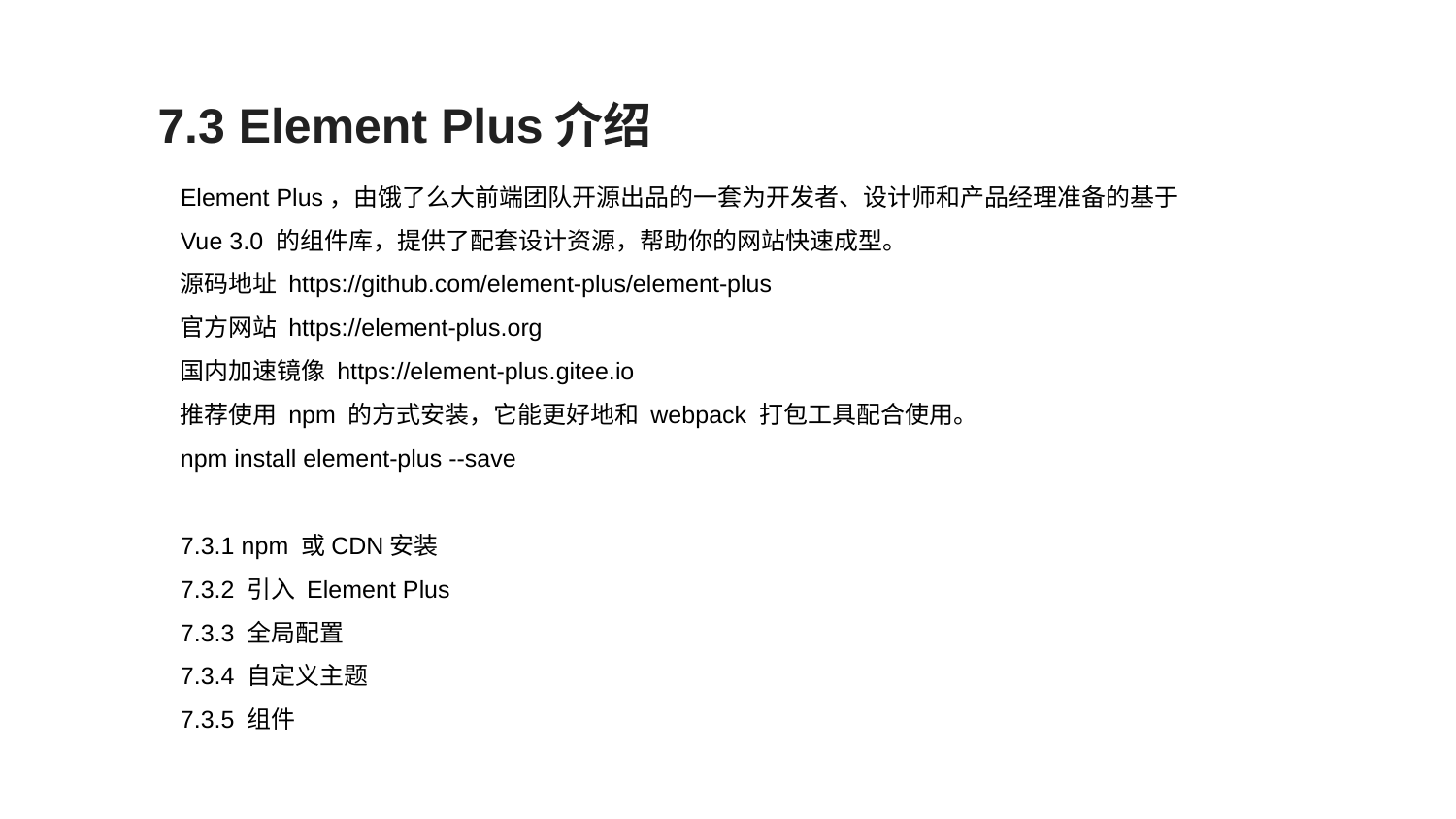

7.3 Element Plus介绍
Element Plus，由饿了么大前端团队开源出品的一套为开发者、设计师和产品经理准备的基于 Vue 3.0 的组件库，提供了配套设计资源，帮助你的网站快速成型。
源码地址 https://github.com/element-plus/element-plus
官方网站 https://element-plus.org
国内加速镜像 https://element-plus.gitee.io
推荐使用 npm 的方式安装，它能更好地和 webpack 打包工具配合使用。
npm install element-plus --save

7.3.1 npm 或CDN安装
7.3.2 引入 Element Plus
7.3.3 全局配置
7.3.4 自定义主题
7.3.5 组件